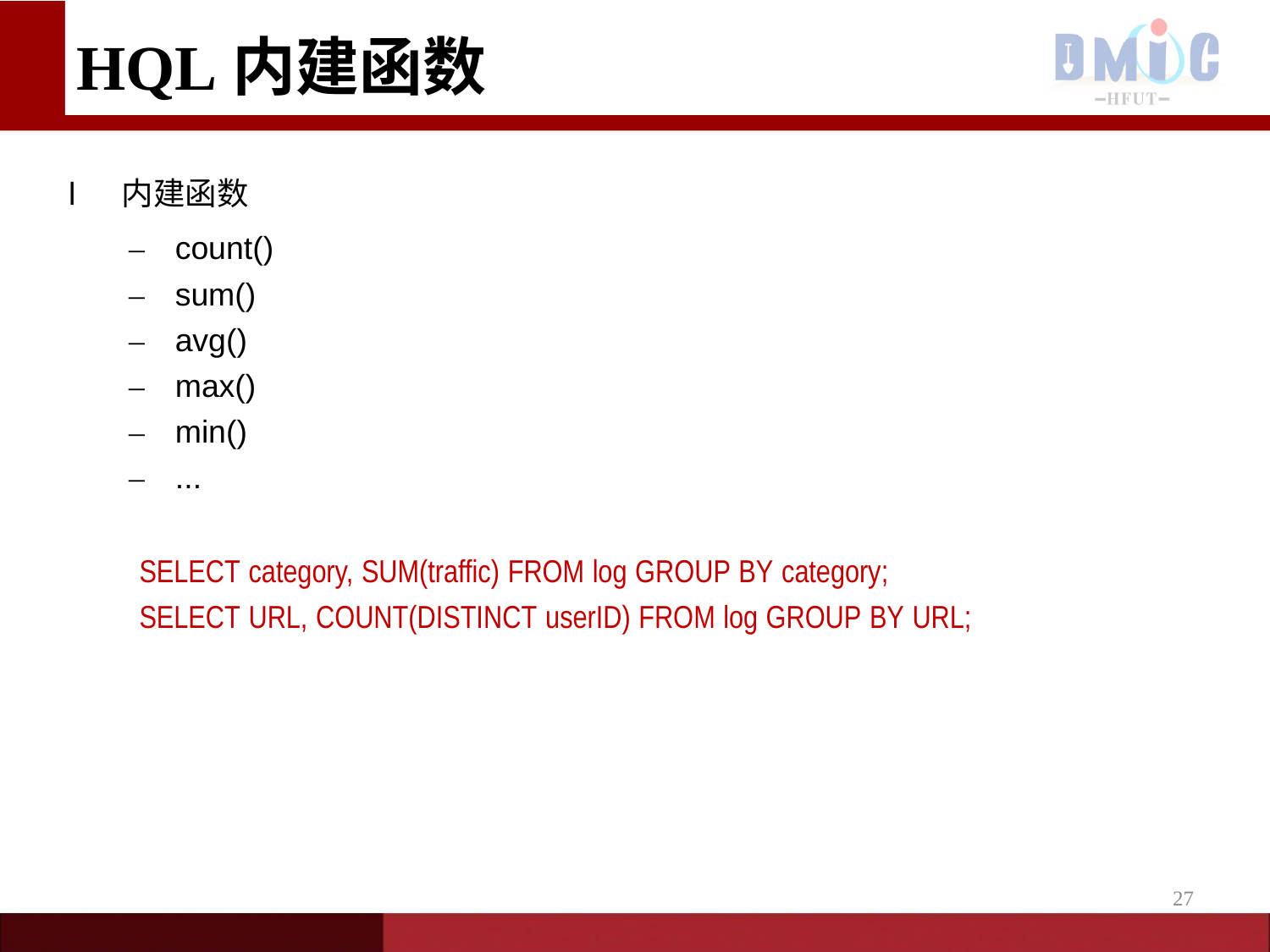

# HQL内建函数
l     内建函数
–    count()
–    sum()
–    avg()
–    max()
–    min()
–    ...
SELECT category, SUM(traffic) FROM log GROUP BY category;
SELECT URL, COUNT(DISTINCT userID) FROM log GROUP BY URL;
27